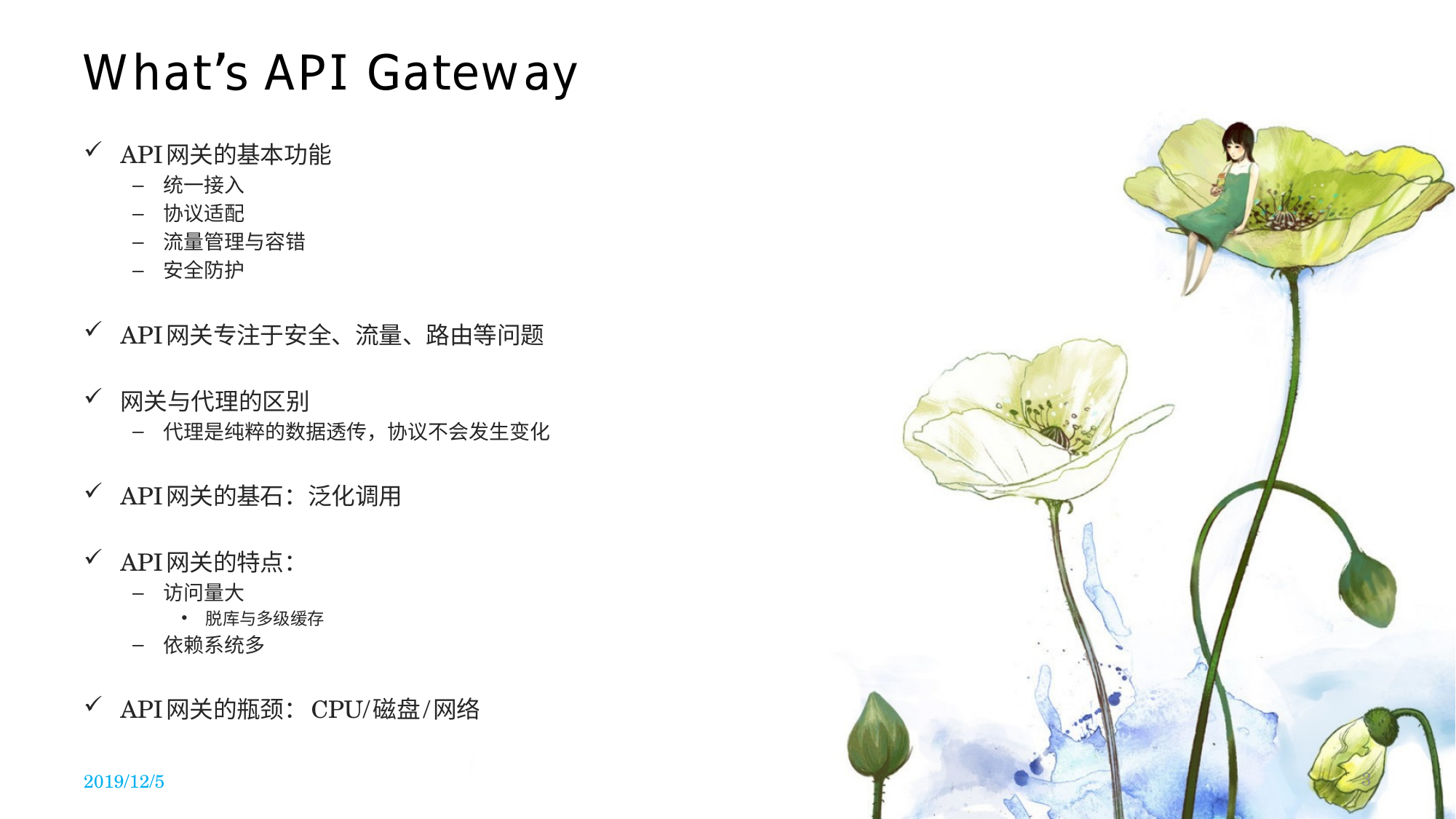

# What’s API Gateway
API网关的基本功能
统一接入
协议适配
流量管理与容错
安全防护

API网关专注于安全、流量、路由等问题

网关与代理的区别
代理是纯粹的数据透传，协议不会发生变化

API网关的基石：泛化调用

API网关的特点：
访问量大
脱库与多级缓存
依赖系统多

API网关的瓶颈：CPU/磁盘/网络
2019/12/5
3